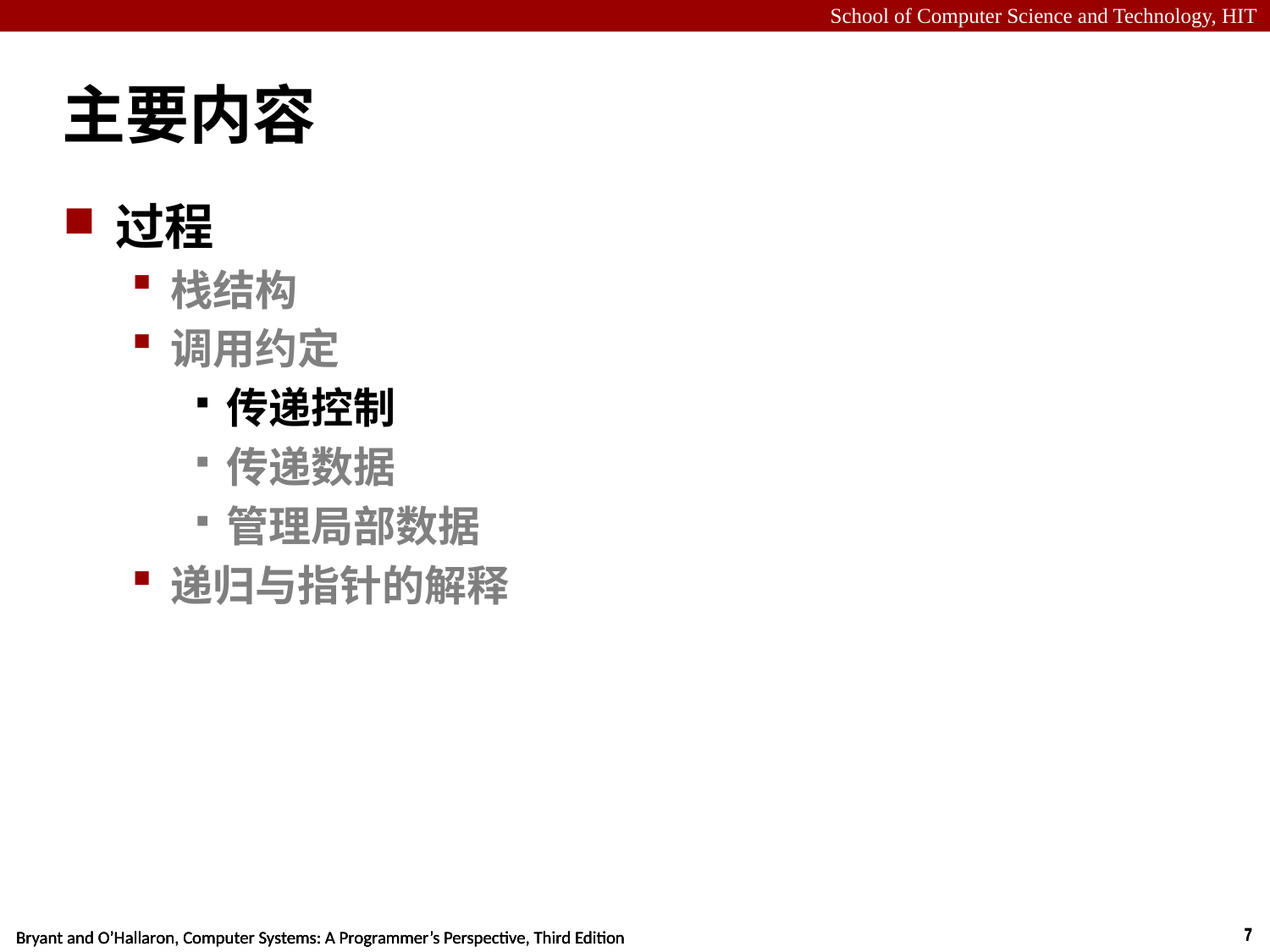

# 主要内容
过程
栈结构
调用约定
传递控制
传递数据
管理局部数据
递归与指针的解释